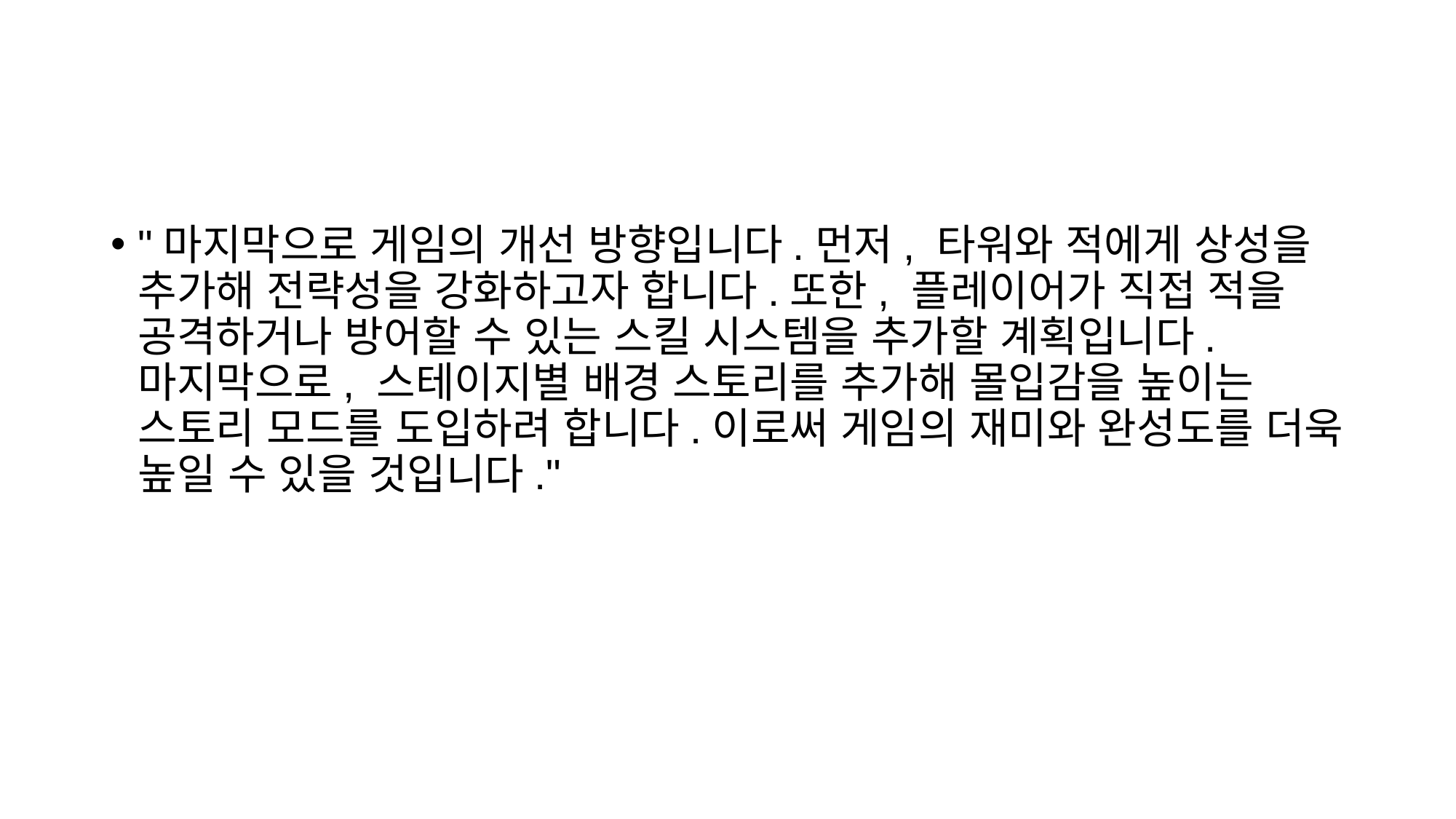

#
"마지막으로 게임의 개선 방향입니다.먼저, 타워와 적에게 상성을 추가해 전략성을 강화하고자 합니다.또한, 플레이어가 직접 적을 공격하거나 방어할 수 있는 스킬 시스템을 추가할 계획입니다.마지막으로, 스테이지별 배경 스토리를 추가해 몰입감을 높이는 스토리 모드를 도입하려 합니다.이로써 게임의 재미와 완성도를 더욱 높일 수 있을 것입니다."